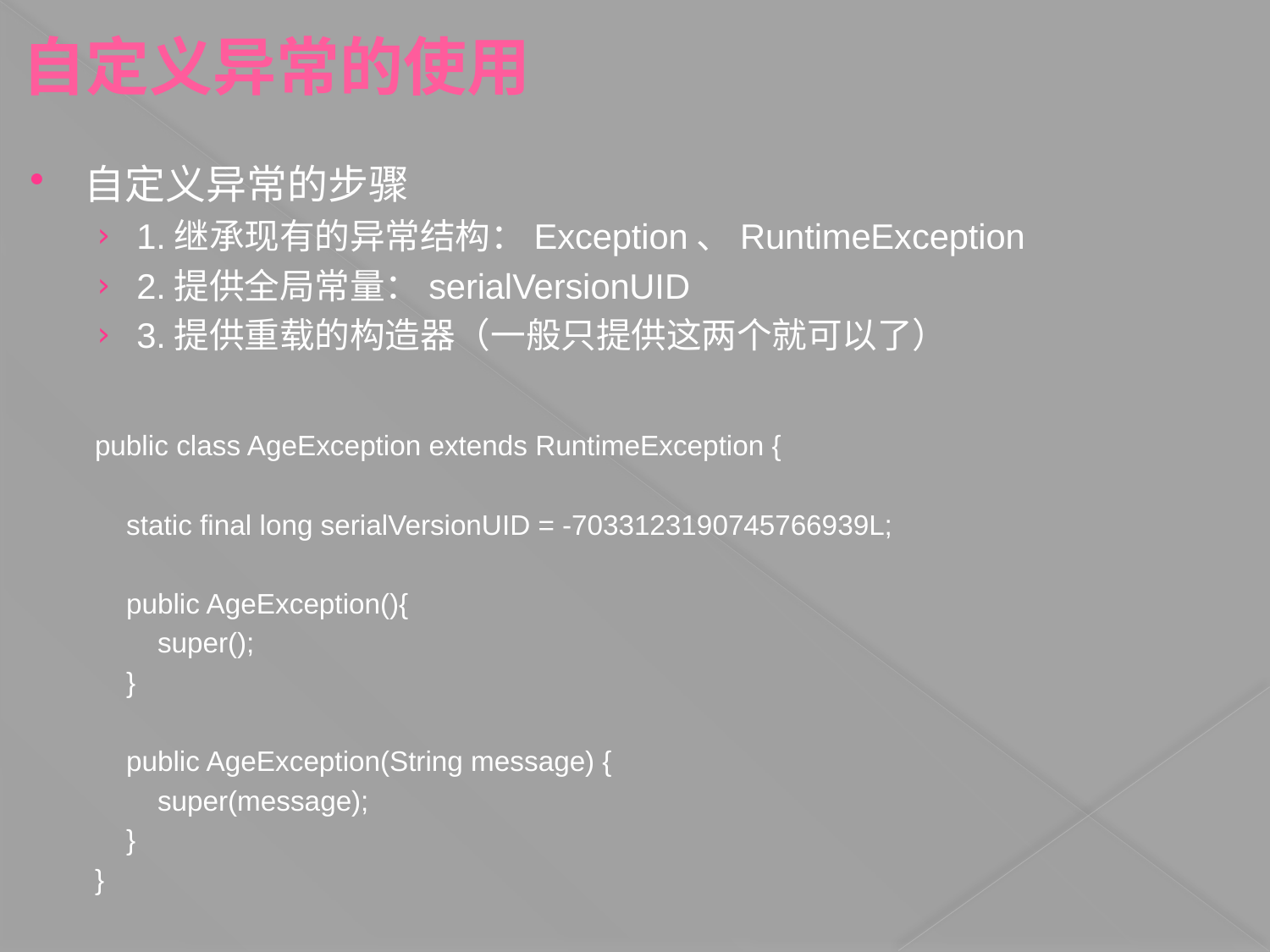

# 自定义异常的使用
自定义异常的步骤
1.继承现有的异常结构：Exception、RuntimeException
2.提供全局常量：serialVersionUID
3.提供重载的构造器（一般只提供这两个就可以了）

public class AgeException extends RuntimeException {

    static final long serialVersionUID = -7033123190745766939L;

    public AgeException(){
        super();
    }

    public AgeException(String message) {
        super(message);
    }
}